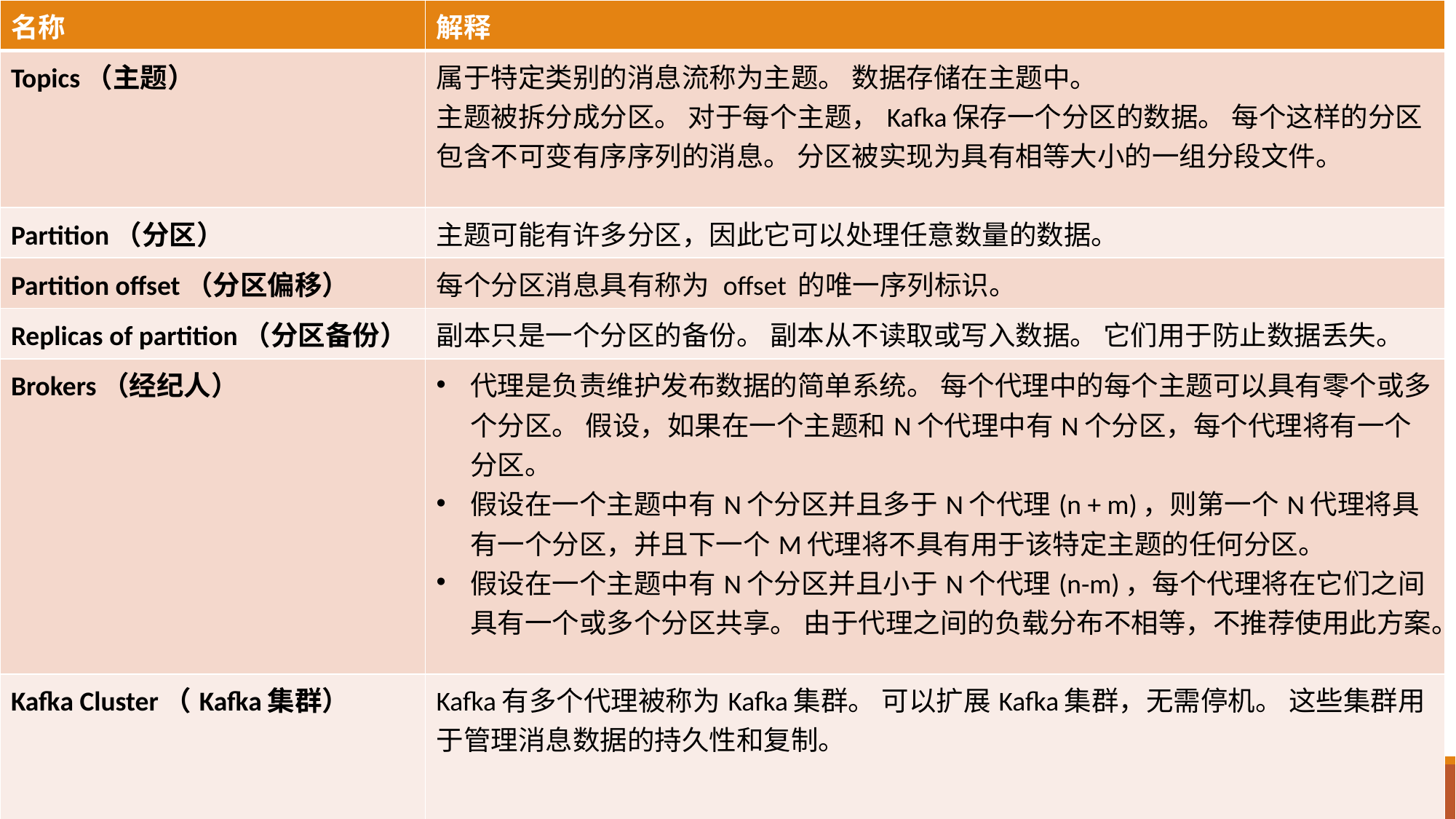

| 名称 | 解释 |
| --- | --- |
| Topics（主题） | 属于特定类别的消息流称为主题。 数据存储在主题中。 主题被拆分成分区。 对于每个主题，Kafka保存一个分区的数据。 每个这样的分区包含不可变有序序列的消息。 分区被实现为具有相等大小的一组分段文件。 |
| Partition（分区） | 主题可能有许多分区，因此它可以处理任意数量的数据。 |
| Partition offset（分区偏移） | 每个分区消息具有称为 offset 的唯一序列标识。 |
| Replicas of partition（分区备份） | 副本只是一个分区的备份。 副本从不读取或写入数据。 它们用于防止数据丢失。 |
| Brokers（经纪人） | 代理是负责维护发布数据的简单系统。 每个代理中的每个主题可以具有零个或多个分区。 假设，如果在一个主题和N个代理中有N个分区，每个代理将有一个分区。 假设在一个主题中有N个分区并且多于N个代理(n + m)，则第一个N代理将具有一个分区，并且下一个M代理将不具有用于该特定主题的任何分区。 假设在一个主题中有N个分区并且小于N个代理(n-m)，每个代理将在它们之间具有一个或多个分区共享。 由于代理之间的负载分布不相等，不推荐使用此方案。 |
| Kafka Cluster（Kafka集群） | Kafka有多个代理被称为Kafka集群。 可以扩展Kafka集群，无需停机。 这些集群用于管理消息数据的持久性和复制。 |